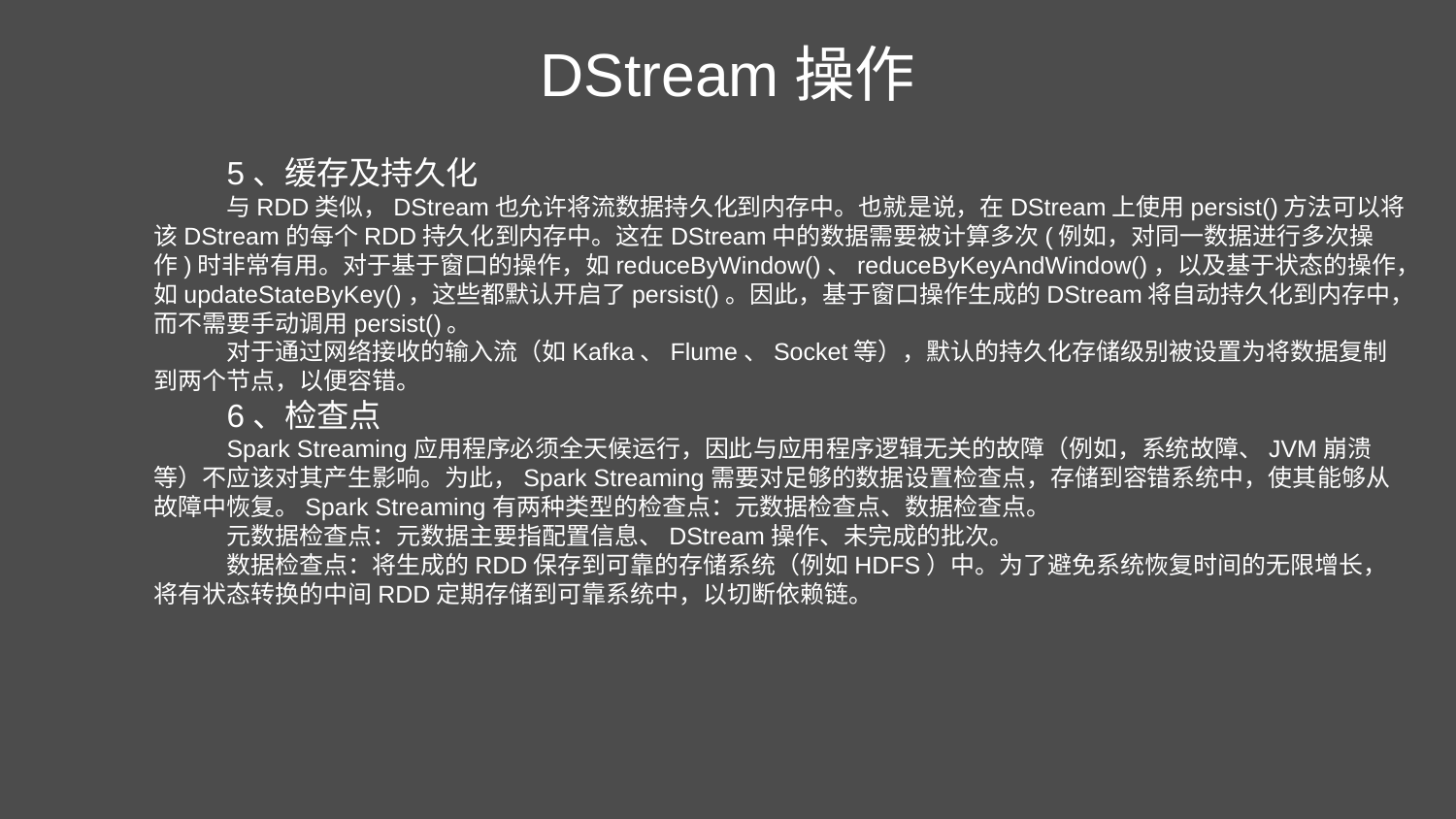

DStream操作

5、缓存及持久化
与RDD类似，DStream也允许将流数据持久化到内存中。也就是说，在DStream上使用persist()方法可以将该DStream的每个RDD持久化到内存中。这在DStream中的数据需要被计算多次(例如，对同一数据进行多次操作)时非常有用。对于基于窗口的操作，如reduceByWindow()、reduceByKeyAndWindow()，以及基于状态的操作，如updateStateByKey()，这些都默认开启了persist()。因此，基于窗口操作生成的DStream将自动持久化到内存中，而不需要手动调用persist()。
对于通过网络接收的输入流（如Kafka、Flume、Socket等），默认的持久化存储级别被设置为将数据复制到两个节点，以便容错。
6、检查点
Spark Streaming应用程序必须全天候运行，因此与应用程序逻辑无关的故障（例如，系统故障、JVM崩溃等）不应该对其产生影响。为此，Spark Streaming需要对足够的数据设置检查点，存储到容错系统中，使其能够从故障中恢复。Spark Streaming有两种类型的检查点：元数据检查点、数据检查点。
元数据检查点：元数据主要指配置信息、DStream操作、未完成的批次。
数据检查点：将生成的RDD保存到可靠的存储系统（例如HDFS）中。为了避免系统恢复时间的无限增长，将有状态转换的中间RDD定期存储到可靠系统中，以切断依赖链。